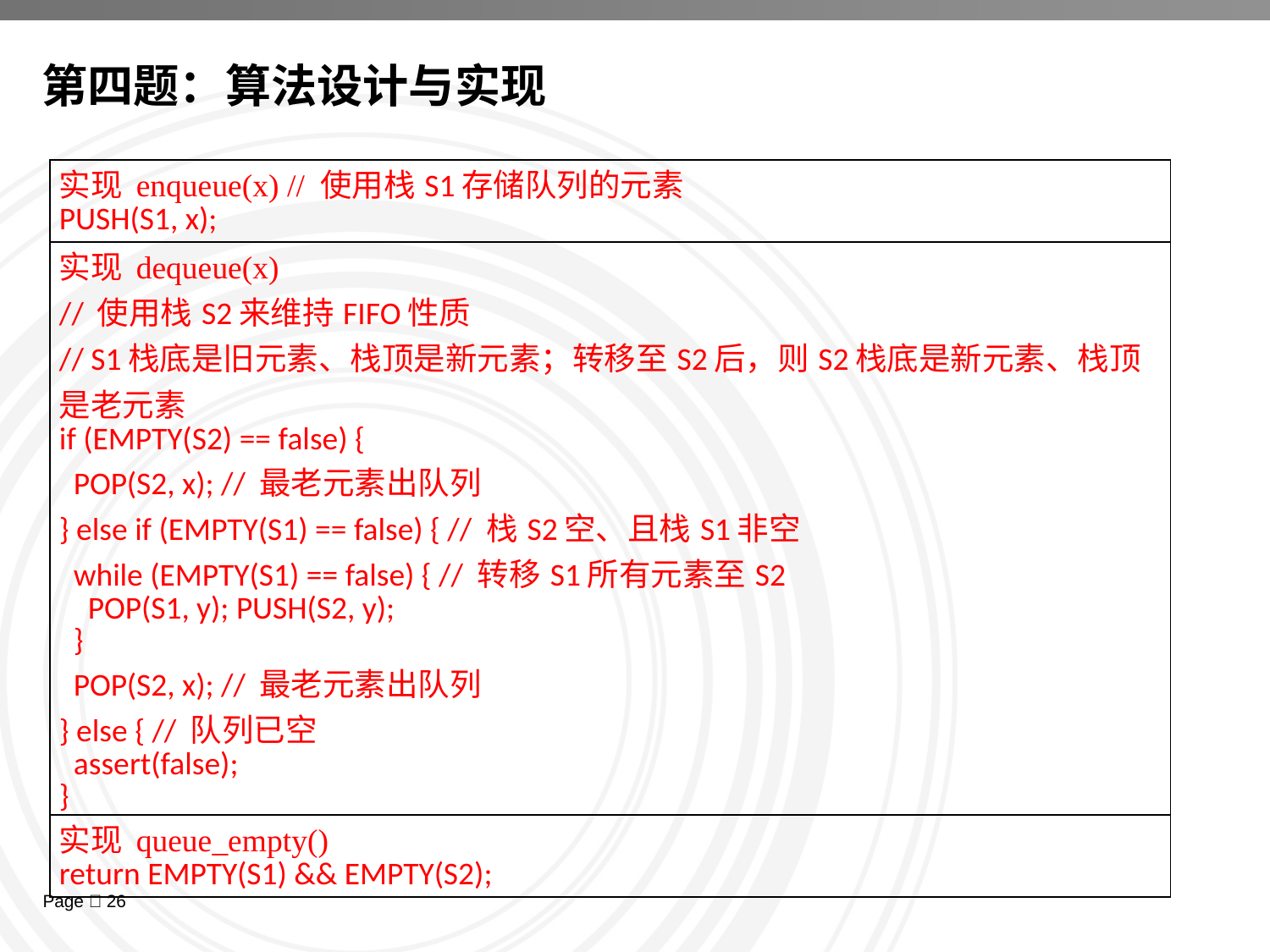

# 第四题：算法设计与实现
| 实现 enqueue(x) // 使用栈S1存储队列的元素 PUSH(S1, x); |
| --- |
| 实现 dequeue(x) // 使用栈S2来维持FIFO性质 // S1栈底是旧元素、栈顶是新元素；转移至S2后，则S2栈底是新元素、栈顶是老元素 if (EMPTY(S2) == false) { POP(S2, x); // 最老元素出队列 } else if (EMPTY(S1) == false) { // 栈S2空、且栈S1非空 while (EMPTY(S1) == false) { // 转移S1所有元素至S2 POP(S1, y); PUSH(S2, y); } POP(S2, x); // 最老元素出队列 } else { // 队列已空 assert(false); } |
| 实现 queue\_empty() return EMPTY(S1) && EMPTY(S2); |